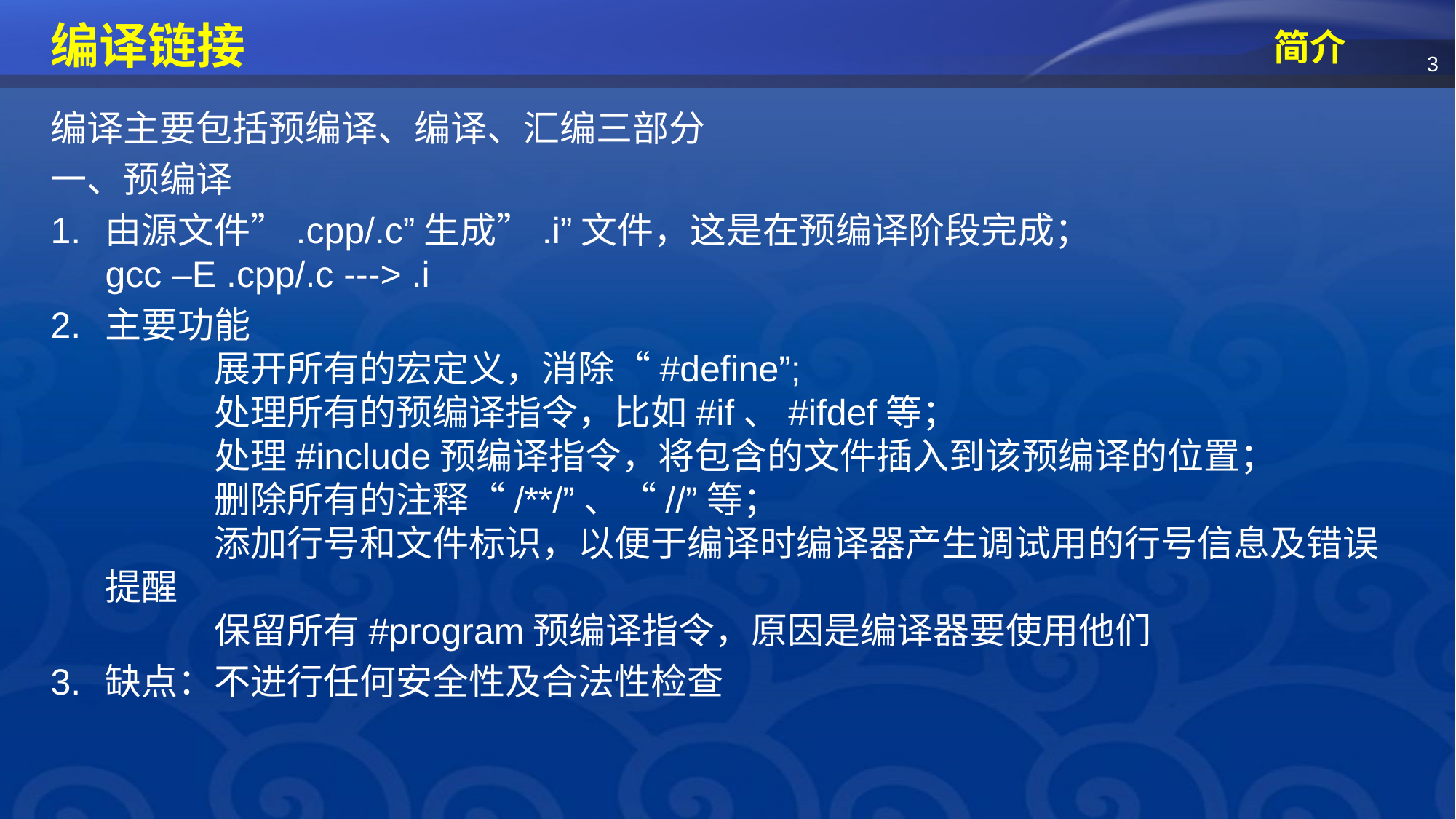

# 编译链接
简介
编译主要包括预编译、编译、汇编三部分
一、预编译
由源文件”.cpp/.c”生成”.i”文件，这是在预编译阶段完成；
gcc –E .cpp/.c ---> .i
主要功能
	展开所有的宏定义，消除“#define”;
	处理所有的预编译指令，比如#if、#ifdef等；
	处理#include预编译指令，将包含的文件插入到该预编译的位置；
	删除所有的注释“/**/”、“//”等；
	添加行号和文件标识，以便于编译时编译器产生调试用的行号信息及错误提醒
	保留所有#program预编译指令，原因是编译器要使用他们
缺点：不进行任何安全性及合法性检查